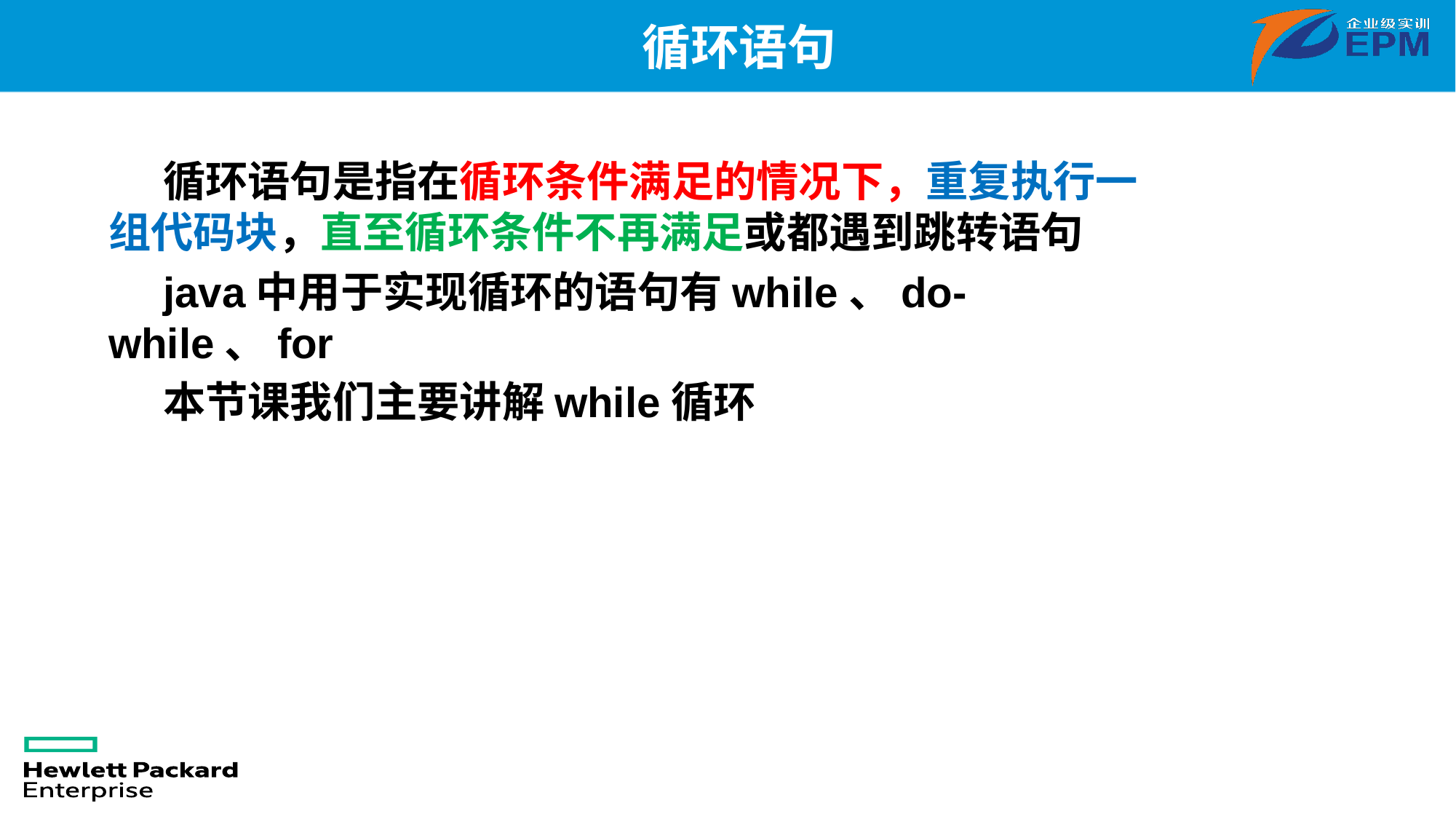

# 循环语句
循环语句是指在循环条件满足的情况下，重复执行一组代码块，直至循环条件不再满足或都遇到跳转语句
java中用于实现循环的语句有while、do-while、for
本节课我们主要讲解while循环